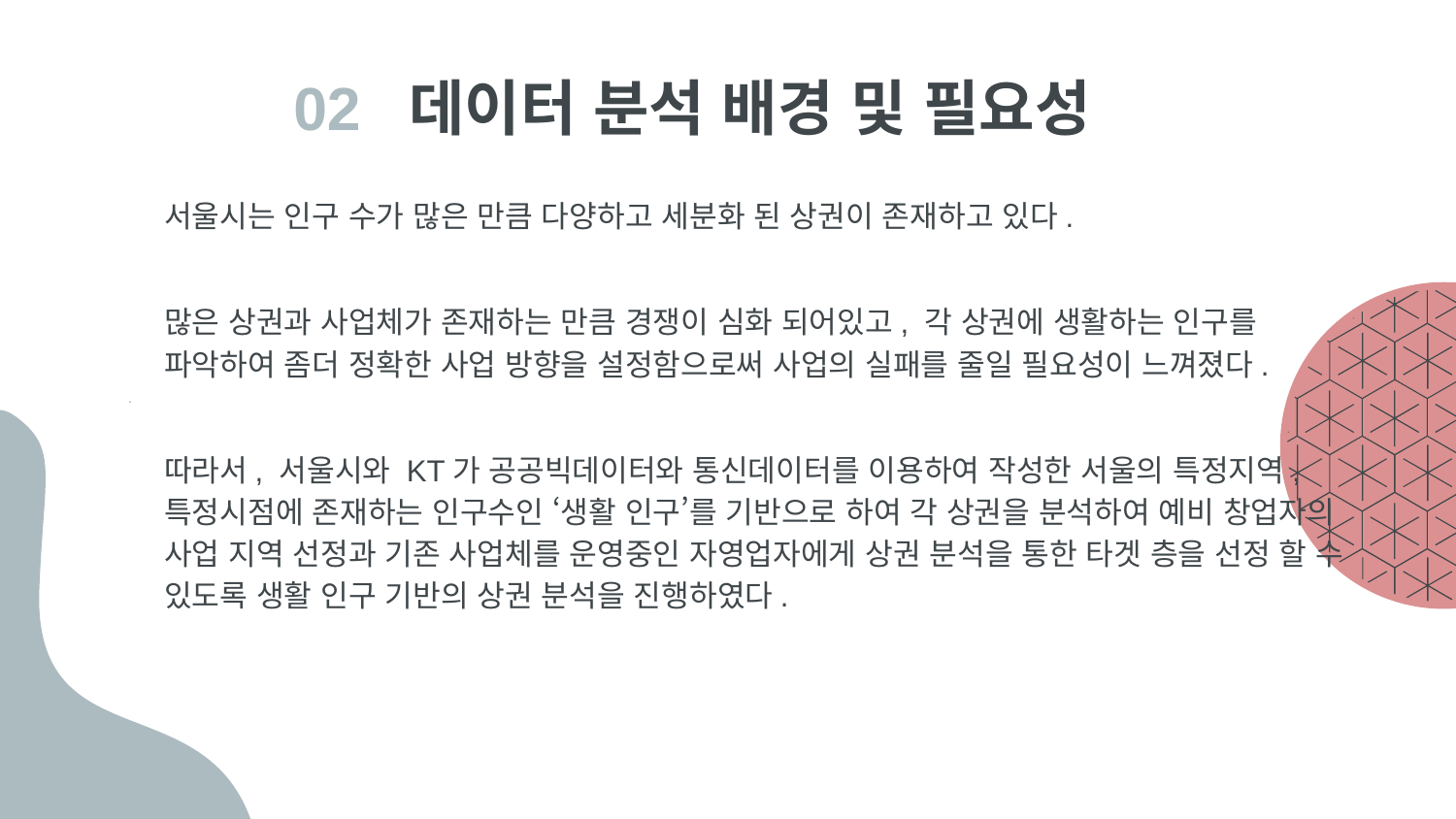

02  데이터 분석 배경 및 필요성
서울시는 인구 수가 많은 만큼 다양하고 세분화 된 상권이 존재하고 있다.
많은 상권과 사업체가 존재하는 만큼 경쟁이 심화 되어있고, 각 상권에 생활하는 인구를 파악하여 좀더 정확한 사업 방향을 설정함으로써 사업의 실패를 줄일 필요성이 느껴졌다.
따라서, 서울시와 KT가 공공빅데이터와 통신데이터를 이용하여 작성한 서울의 특정지역,
특정시점에 존재하는 인구수인 ‘생활 인구’를 기반으로 하여 각 상권을 분석하여 예비 창업자의
사업 지역 선정과 기존 사업체를 운영중인 자영업자에게 상권 분석을 통한 타겟 층을 선정 할 수 있도록 생활 인구 기반의 상권 분석을 진행하였다.